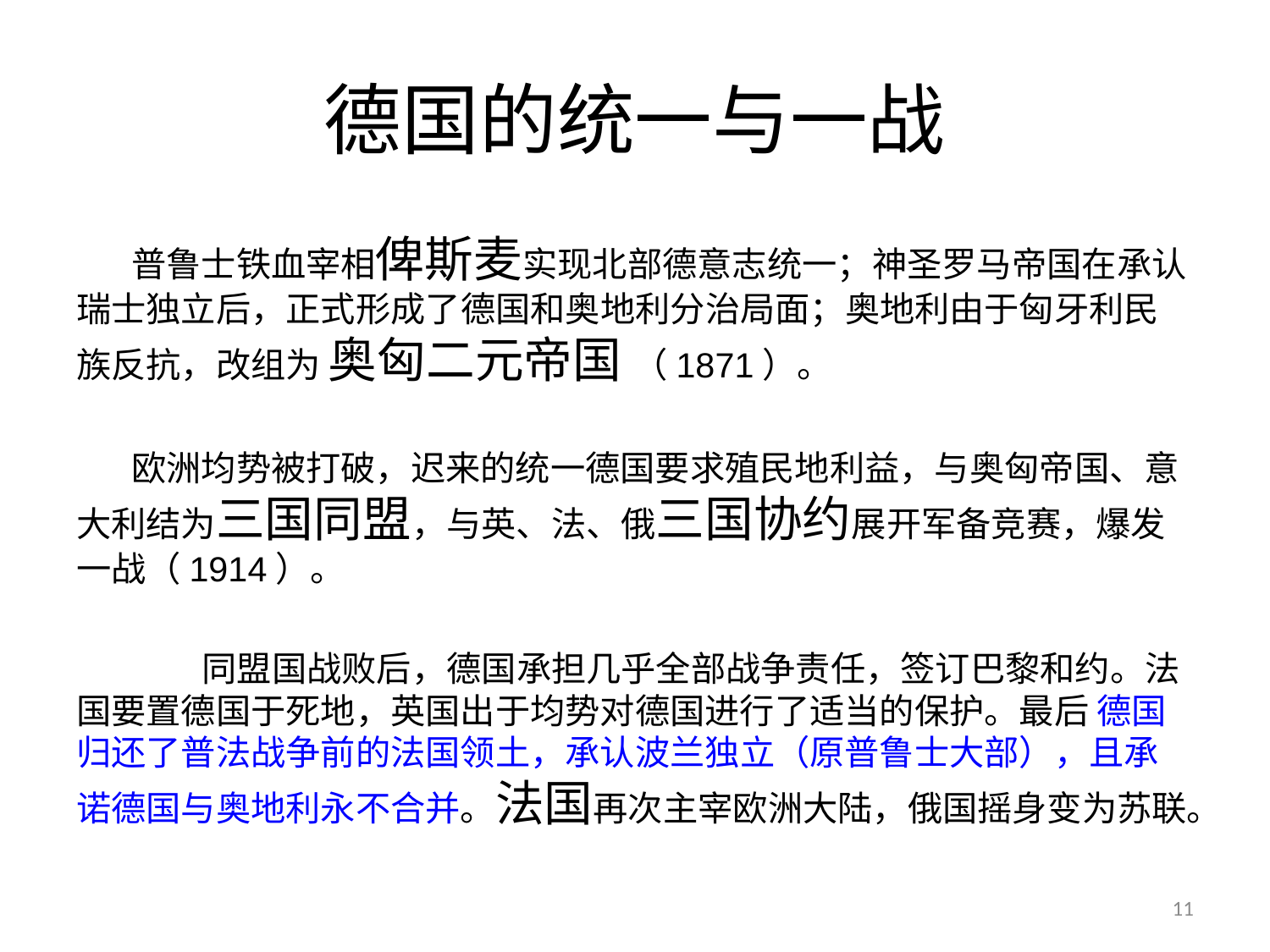

# 德国的统一与一战
      普鲁士铁血宰相俾斯麦实现北部德意志统一；神圣罗马帝国在承认瑞士独立后，正式形成了德国和奥地利分治局面；奥地利由于匈牙利民族反抗，改组为 奥匈二元帝国 （1871）。

      欧洲均势被打破，迟来的统一德国要求殖民地利益，与奥匈帝国、意大利结为三国同盟，与英、法、俄三国协约展开军备竞赛，爆发一战（1914）。

	同盟国战败后，德国承担几乎全部战争责任，签订巴黎和约。法国要置德国于死地，英国出于均势对德国进行了适当的保护。最后 德国归还了普法战争前的法国领土，承认波兰独立（原普鲁士大部），且承诺德国与奥地利永不合并。法国再次主宰欧洲大陆，俄国摇身变为苏联。
11